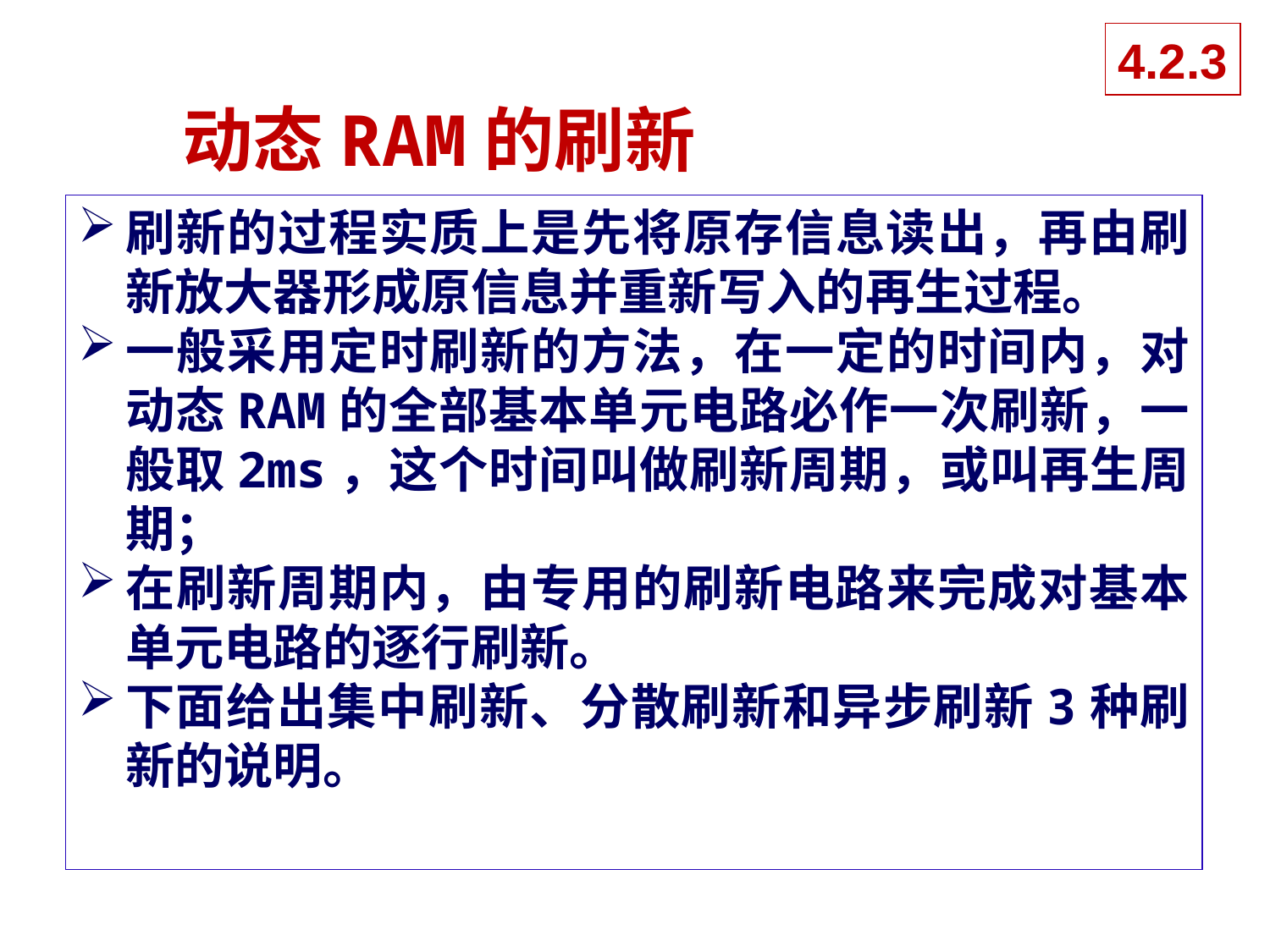

4.2.3
# 动态RAM的刷新
刷新的过程实质上是先将原存信息读出，再由刷新放大器形成原信息并重新写入的再生过程。
一般采用定时刷新的方法，在一定的时间内，对动态RAM的全部基本单元电路必作一次刷新，一般取2ms，这个时间叫做刷新周期，或叫再生周期；
在刷新周期内，由专用的刷新电路来完成对基本单元电路的逐行刷新。
下面给出集中刷新、分散刷新和异步刷新3种刷新的说明。